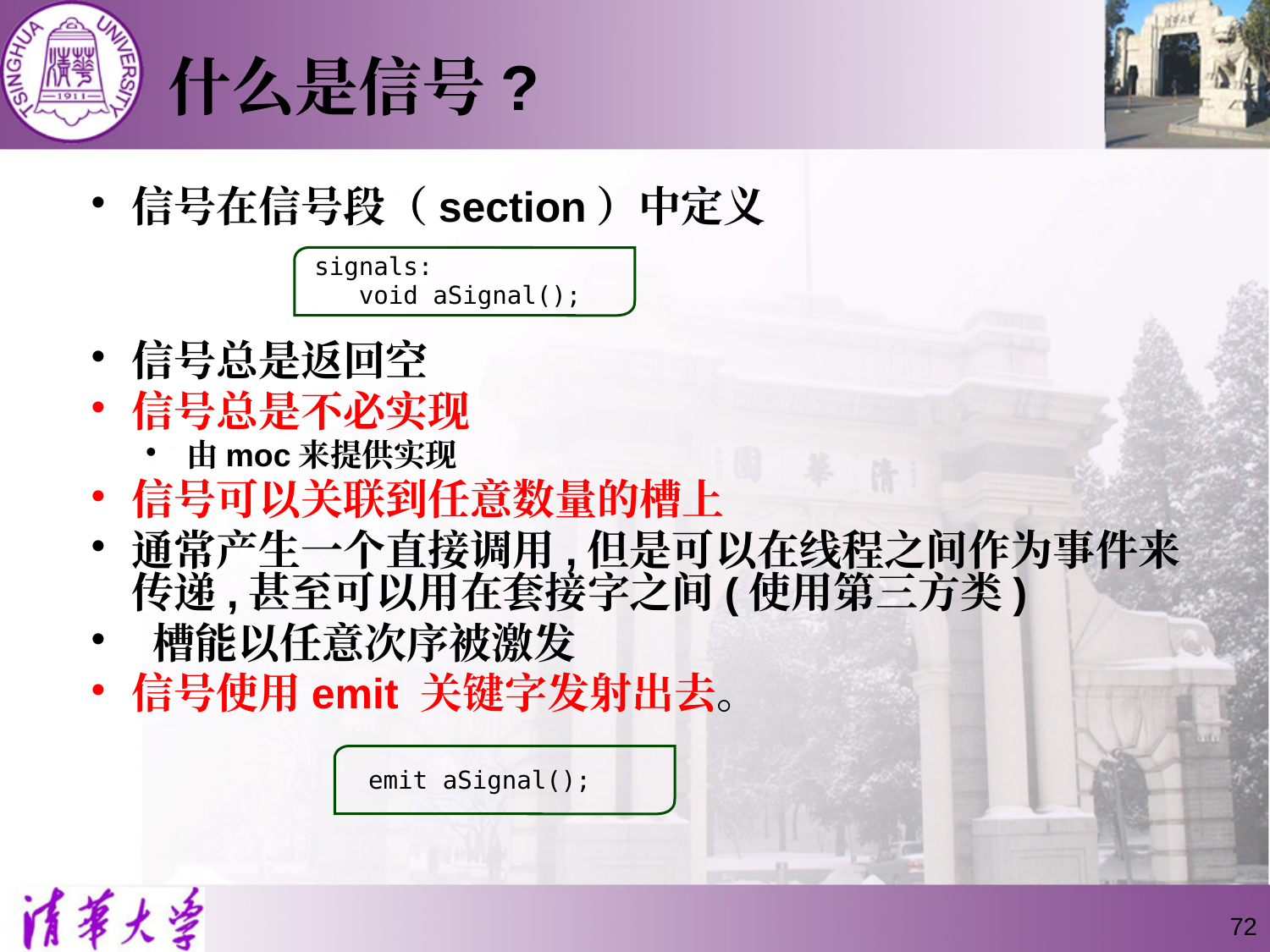

# 什么是信号?
信号在信号段（section）中定义

信号总是返回空
信号总是不必实现
由moc来提供实现
信号可以关联到任意数量的槽上
通常产生一个直接调用,但是可以在线程之间作为事件来传递,甚至可以用在套接字之间(使用第三方类)
 槽能以任意次序被激发
信号使用emit 关键字发射出去。
signals:
   void aSignal();

emit aSignal();
72